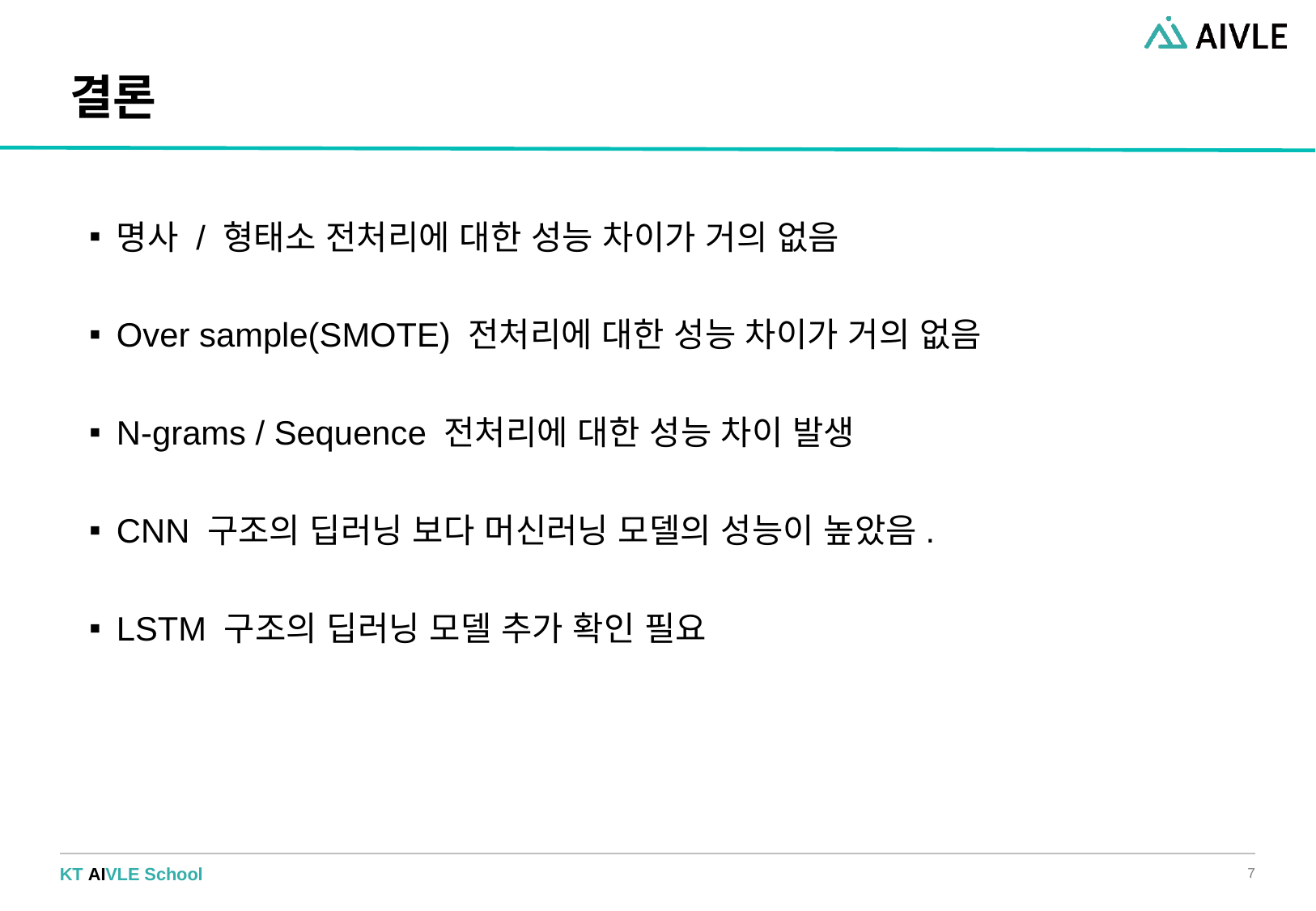

# 결론
명사 / 형태소 전처리에 대한 성능 차이가 거의 없음

Over sample(SMOTE) 전처리에 대한 성능 차이가 거의 없음

N-grams / Sequence 전처리에 대한 성능 차이 발생

CNN 구조의 딥러닝 보다 머신러닝 모델의 성능이 높았음.

LSTM 구조의 딥러닝 모델 추가 확인 필요